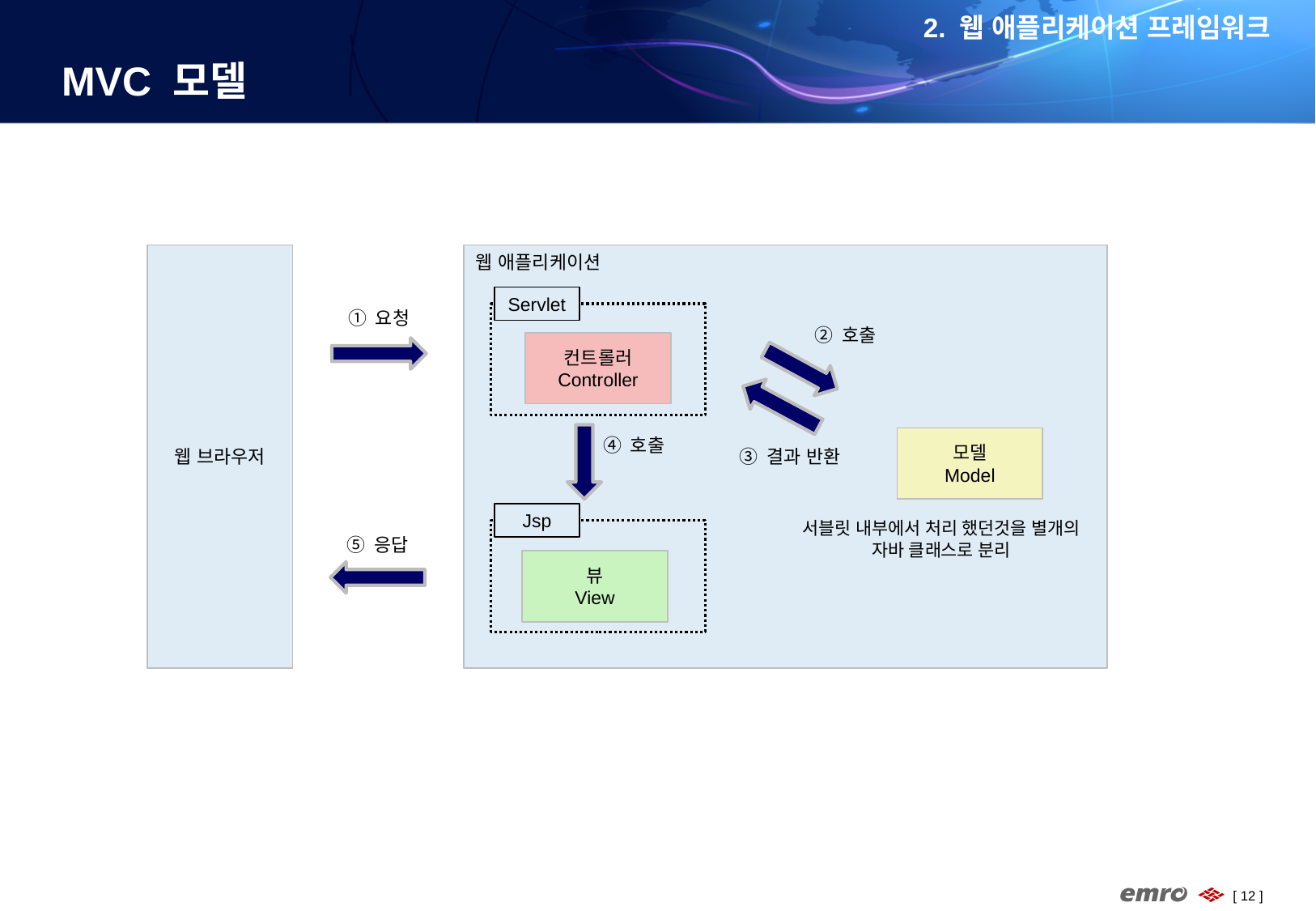

2. 웹 애플리케이션 프레임워크
# MVC 모델
웹 브라우저
웹 애플리케이션
Servlet
① 요청

② 호출
컨트롤러
Controller

모델
Model
④ 호출
③ 결과 반환

Jsp
서블릿 내부에서 처리 했던것을 별개의 자바 클래스로 분리

⑤ 응답
뷰
View